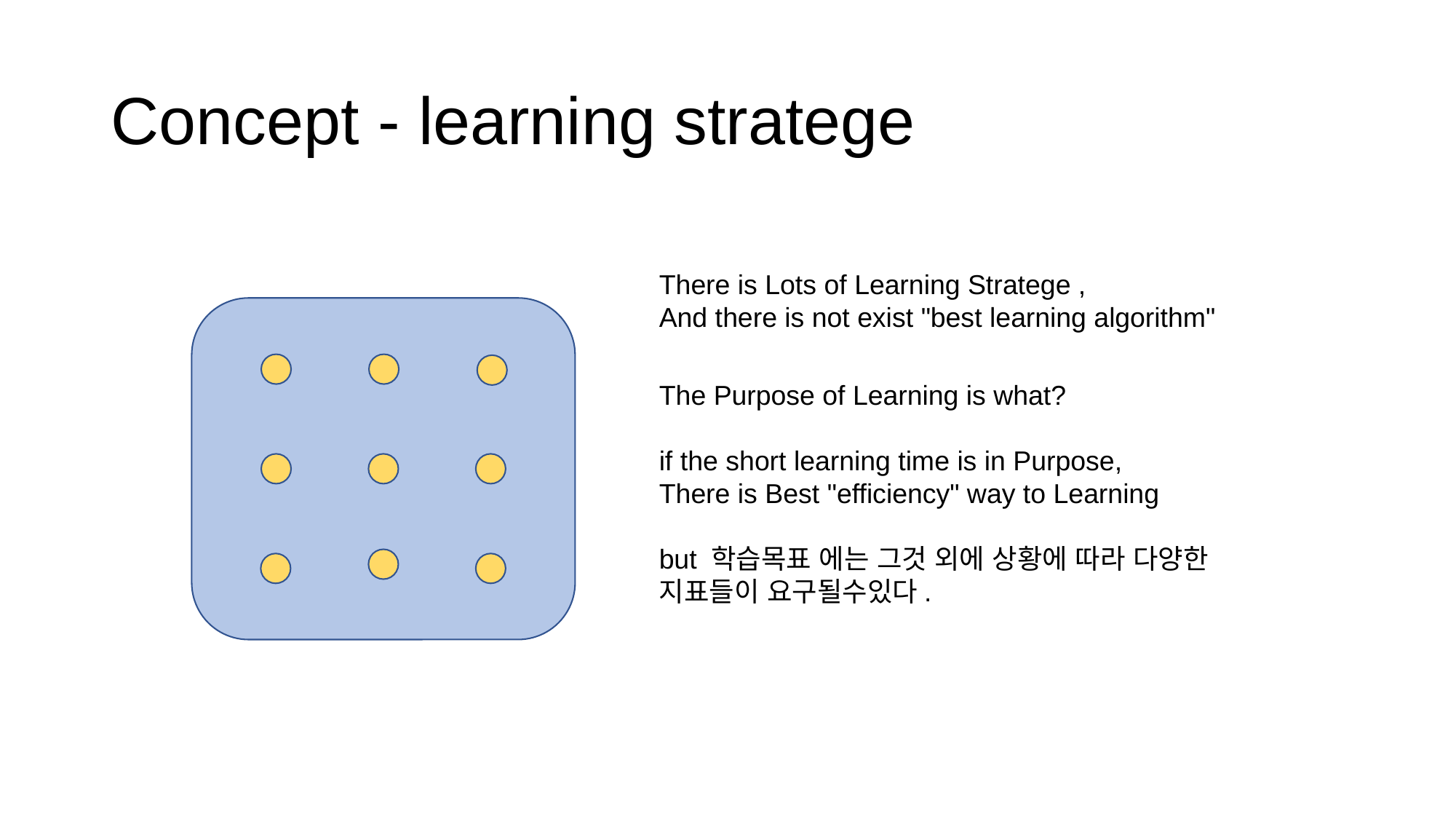

# Concept - learning stratege
There is Lots of Learning Stratege ,
And there is not exist "best learning algorithm"

The Purpose of Learning is what?

if the short learning time is in Purpose,
There is Best "efficiency" way to Learning

but 학습목표 에는 그것 외에 상황에 따라 다양한 지표들이 요구될수있다.